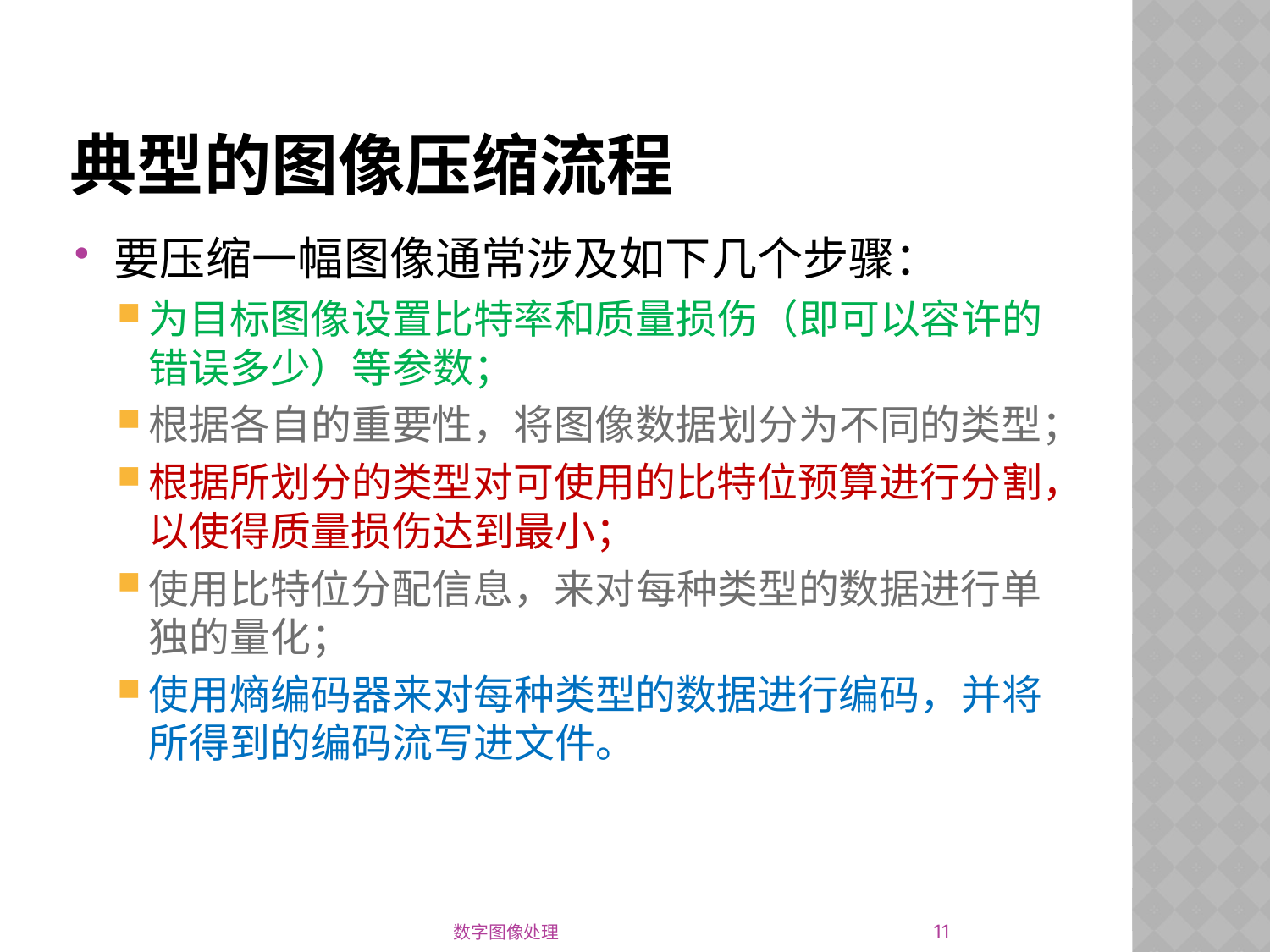

# 典型的图像压缩流程
要压缩一幅图像通常涉及如下几个步骤：
为目标图像设置比特率和质量损伤（即可以容许的错误多少）等参数；
根据各自的重要性，将图像数据划分为不同的类型；
根据所划分的类型对可使用的比特位预算进行分割，以使得质量损伤达到最小；
使用比特位分配信息，来对每种类型的数据进行单独的量化；
使用熵编码器来对每种类型的数据进行编码，并将所得到的编码流写进文件。
11
数字图像处理